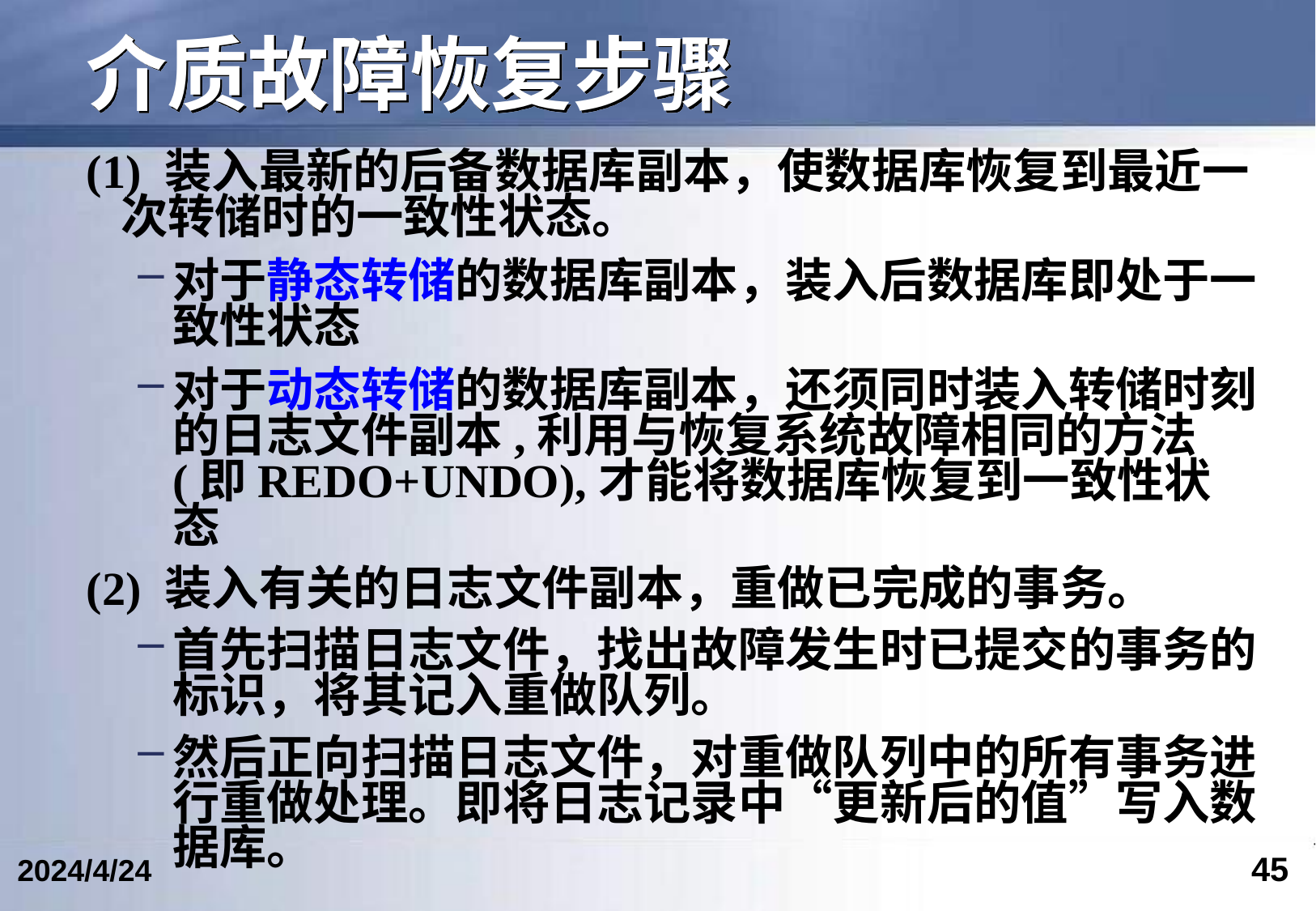

# 介质故障恢复步骤
(1) 装入最新的后备数据库副本，使数据库恢复到最近一次转储时的一致性状态。
对于静态转储的数据库副本，装入后数据库即处于一致性状态
对于动态转储的数据库副本，还须同时装入转储时刻的日志文件副本,利用与恢复系统故障相同的方法(即REDO+UNDO),才能将数据库恢复到一致性状态
(2) 装入有关的日志文件副本，重做已完成的事务。
首先扫描日志文件，找出故障发生时已提交的事务的标识，将其记入重做队列。
然后正向扫描日志文件，对重做队列中的所有事务进行重做处理。即将日志记录中“更新后的值”写入数据库。
45
2024/4/24